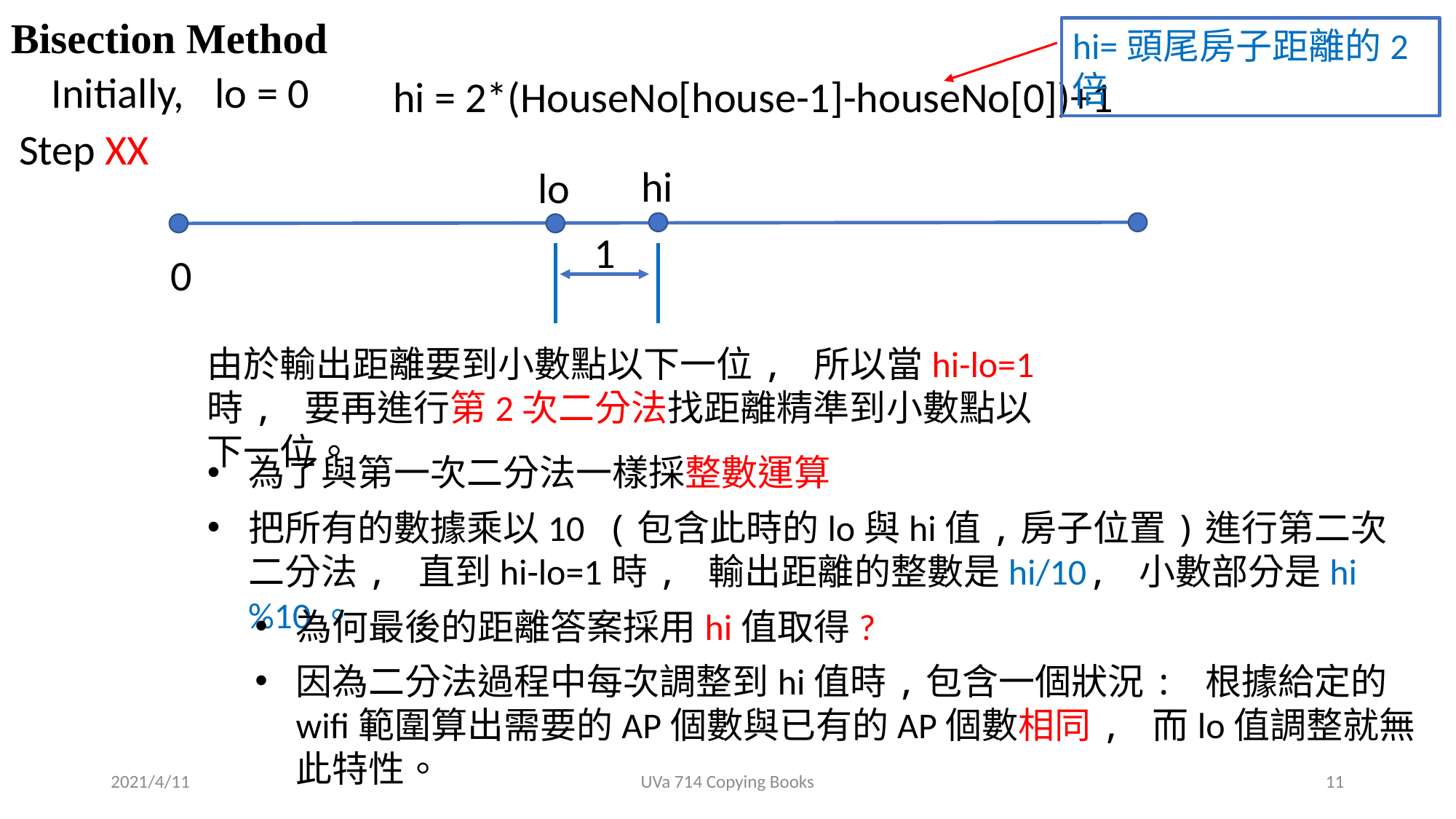

Bisection Method
hi=頭尾房子距離的2倍
Initially,
lo = 0
hi = 2*(HouseNo[house-1]-houseNo[0])+1
Step XX
hi
lo

1
0
由於輸出距離要到小數點以下一位, 所以當hi-lo=1時, 要再進行第2次二分法找距離精準到小數點以下一位。
為了與第一次二分法一樣採整數運算
把所有的數據乘以10 (包含此時的lo與hi值,房子位置)進行第二次二分法, 直到hi-lo=1時, 輸出距離的整數是hi/10, 小數部分是hi%10。
為何最後的距離答案採用hi值取得?
因為二分法過程中每次調整到hi值時,包含一個狀況: 根據給定的wifi範圍算出需要的AP個數與已有的AP個數相同, 而lo值調整就無此特性。
2021/4/11
UVa 714 Copying Books
11